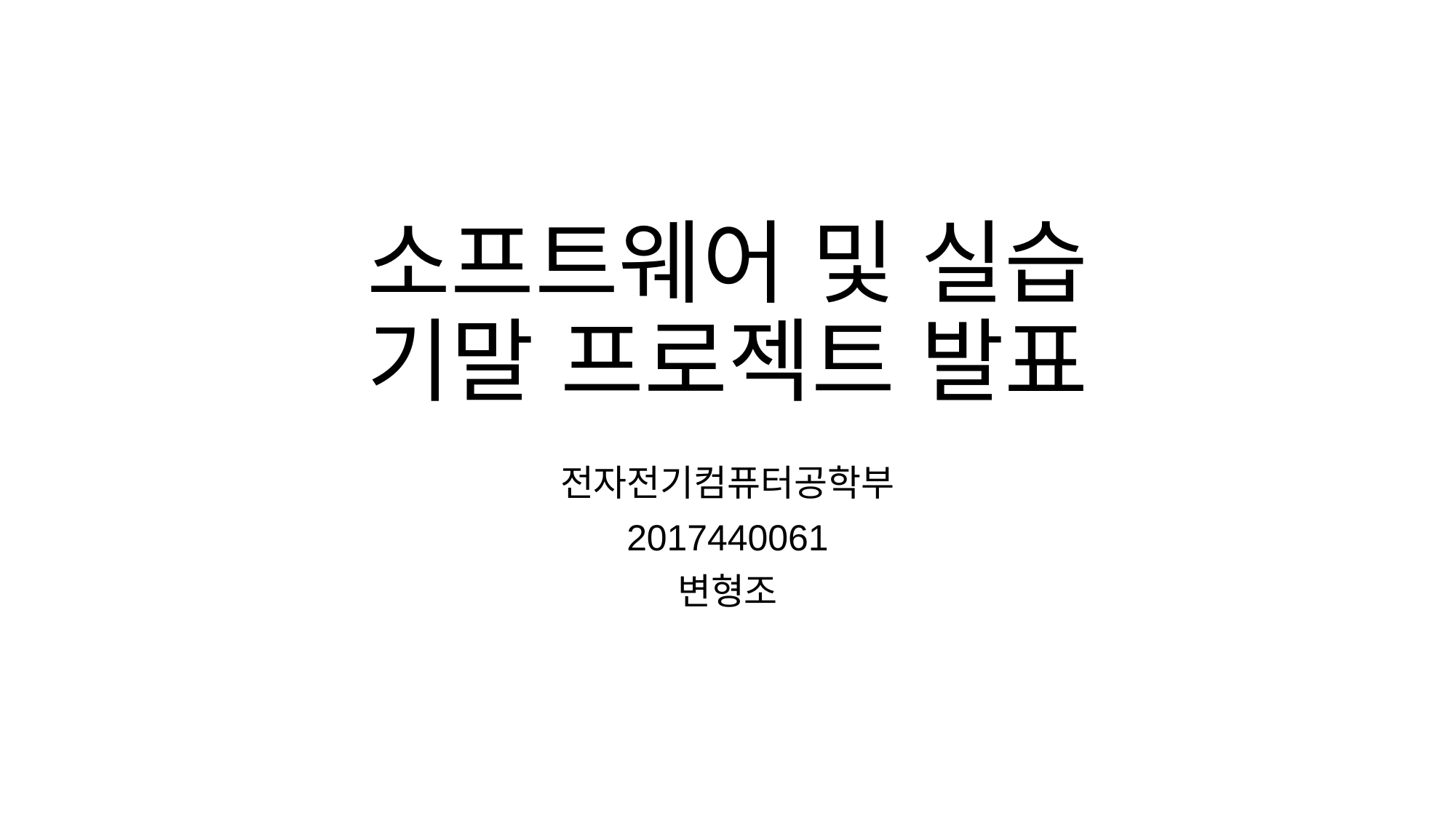

# 소프트웨어 및 실습 기말 프로젝트 발표
전자전기컴퓨터공학부
2017440061
변형조